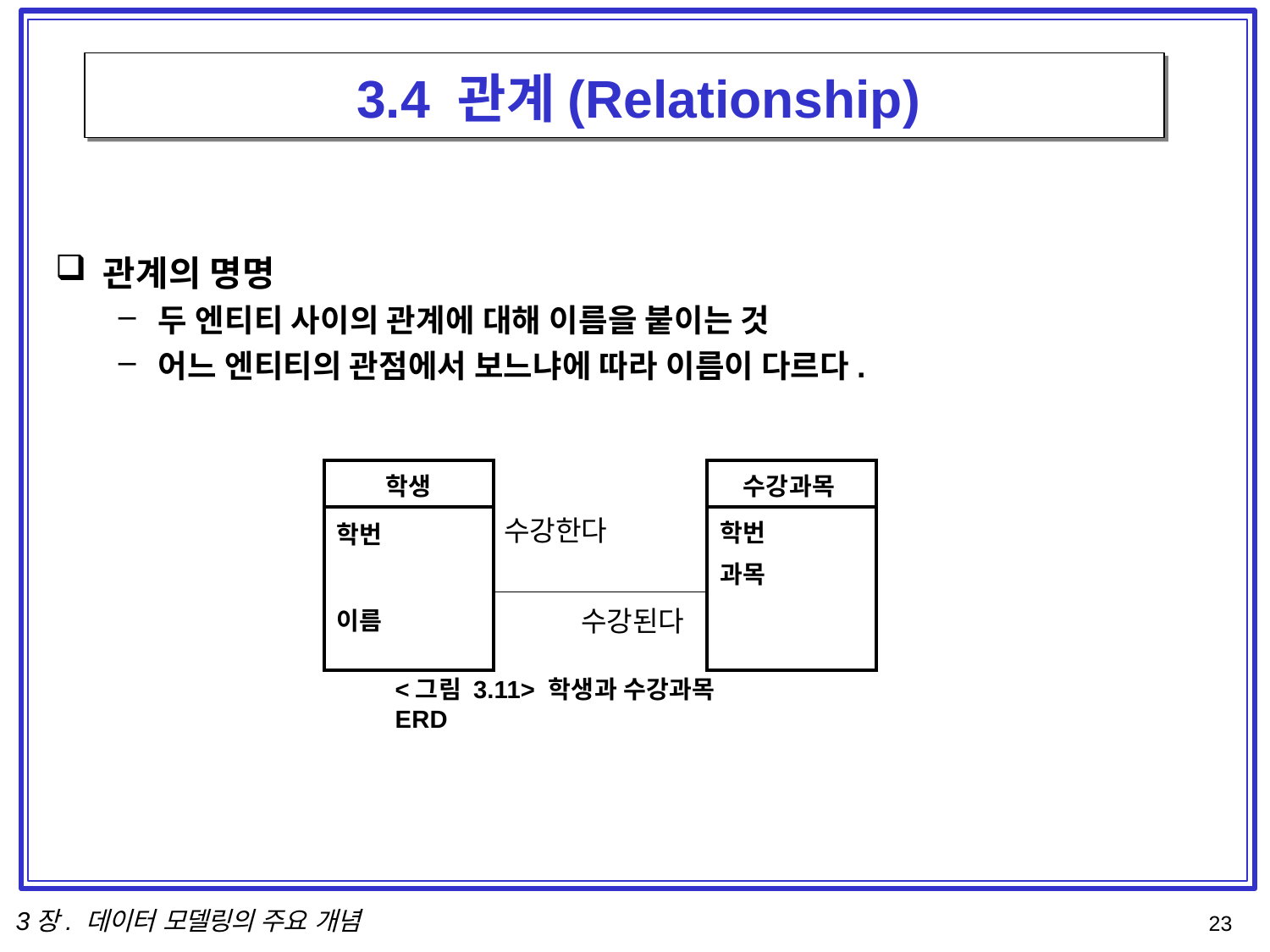

# 3.4 관계(Relationship)
관계의 명명
두 엔티티 사이의 관계에 대해 이름을 붙이는 것
어느 엔티티의 관점에서 보느냐에 따라 이름이 다르다.
| 학생 | 수강한다 | 수강과목 |
| --- | --- | --- |
| 학번 이름 |  | 학번 과목 |
|  | 수강된다 |  |
<그림 3.11> 학생과 수강과목 ERD
3장. 데이터 모델링의 주요 개념
23